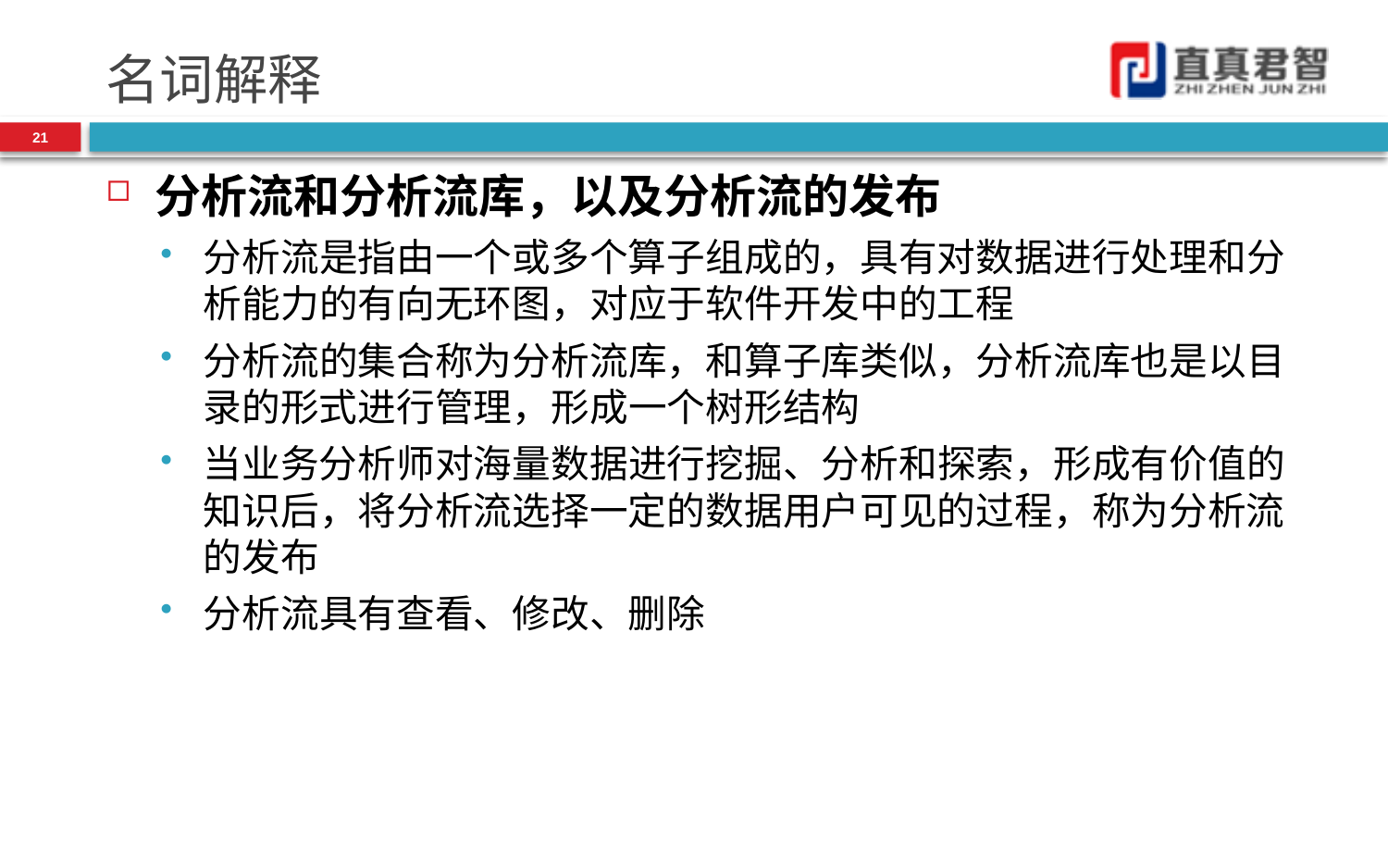

# 名词解释
21
分析流和分析流库，以及分析流的发布
分析流是指由一个或多个算子组成的，具有对数据进行处理和分析能力的有向无环图，对应于软件开发中的工程
分析流的集合称为分析流库，和算子库类似，分析流库也是以目录的形式进行管理，形成一个树形结构
当业务分析师对海量数据进行挖掘、分析和探索，形成有价值的知识后，将分析流选择一定的数据用户可见的过程，称为分析流的发布
分析流具有查看、修改、删除